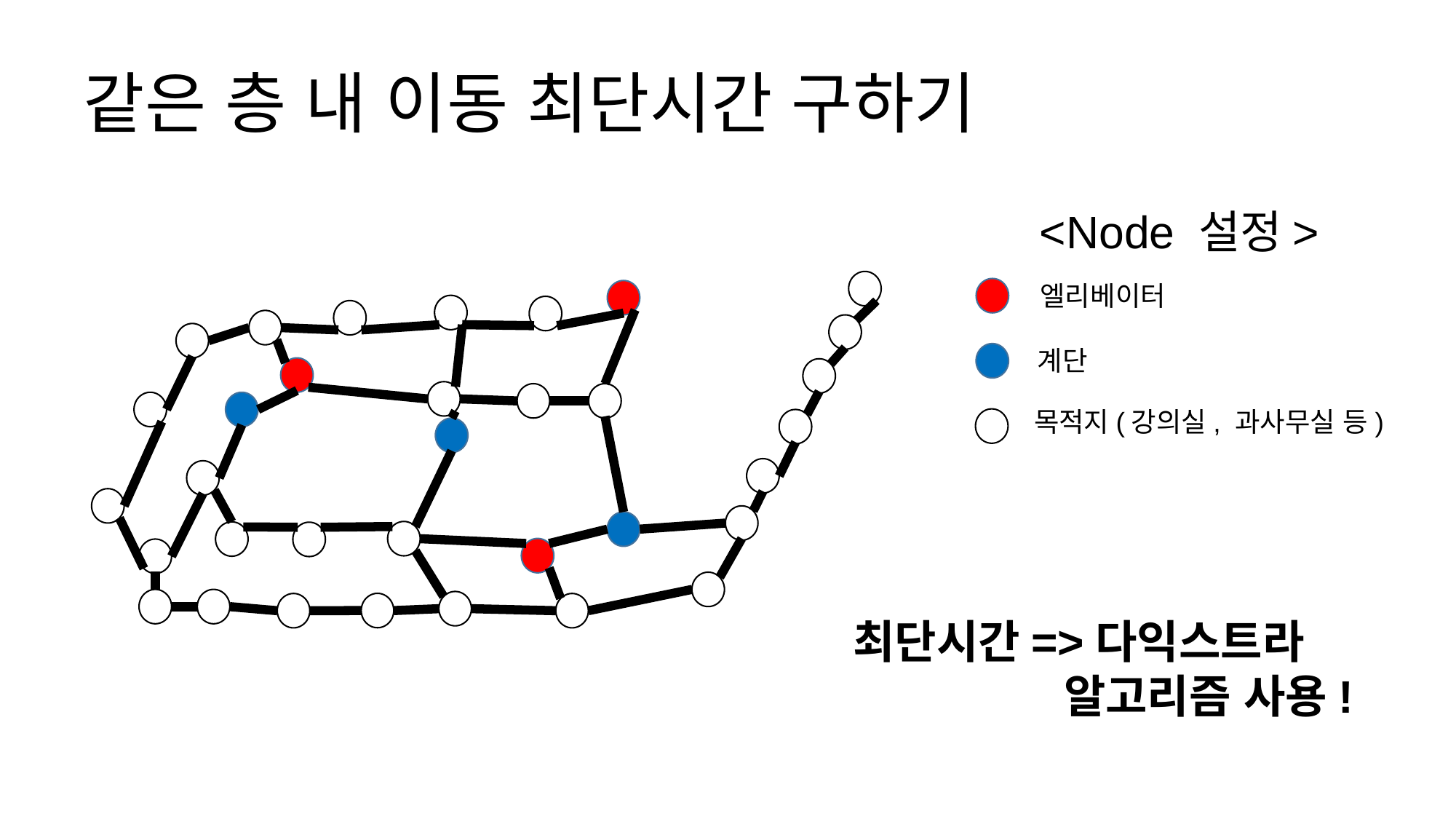

# 같은 층 내 이동 최단시간 구하기

<Node 설정>

엘리베이터

계단

목적지(강의실, 과사무실 등)

최단시간=>다익스트라 		        알고리즘 사용!